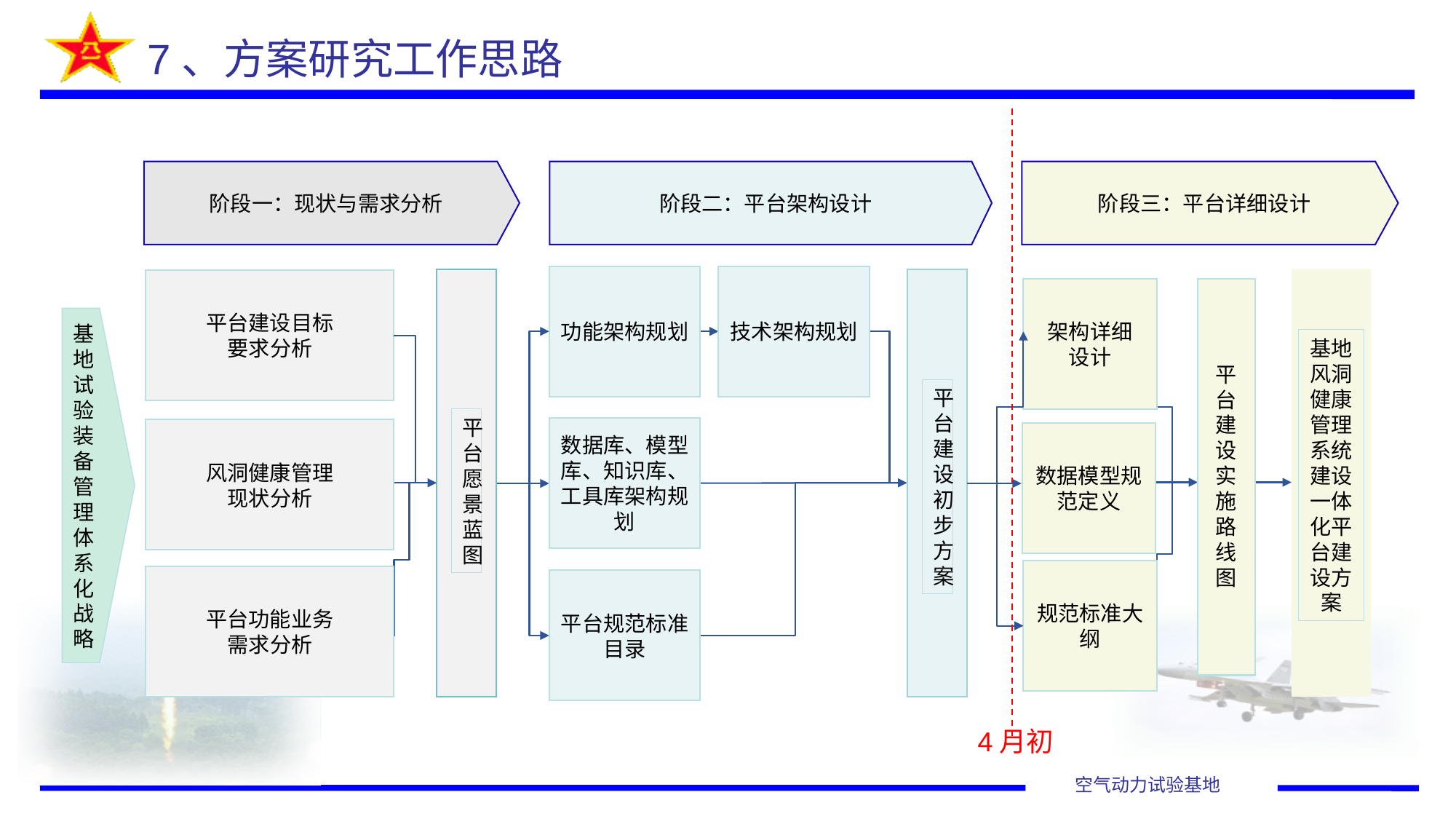

7、方案研究工作思路
阶段一：现状与需求分析
阶段二：平台架构设计
阶段三：平台详细设计
功能架构规划
技术架构规划
平台建设目标
要求分析
架构详细
设计

基地试验装备管理体系化战略
基地风洞健康管理系统建设一体化平台建设方案
平台建设实施路线图
平台建设初步方案
平台愿景蓝图
数据库、模型库、知识库、工具库架构规划
风洞健康管理
现状分析
数据模型规范定义

规范标准大纲
平台功能业务
需求分析
平台规范标准目录
4月初